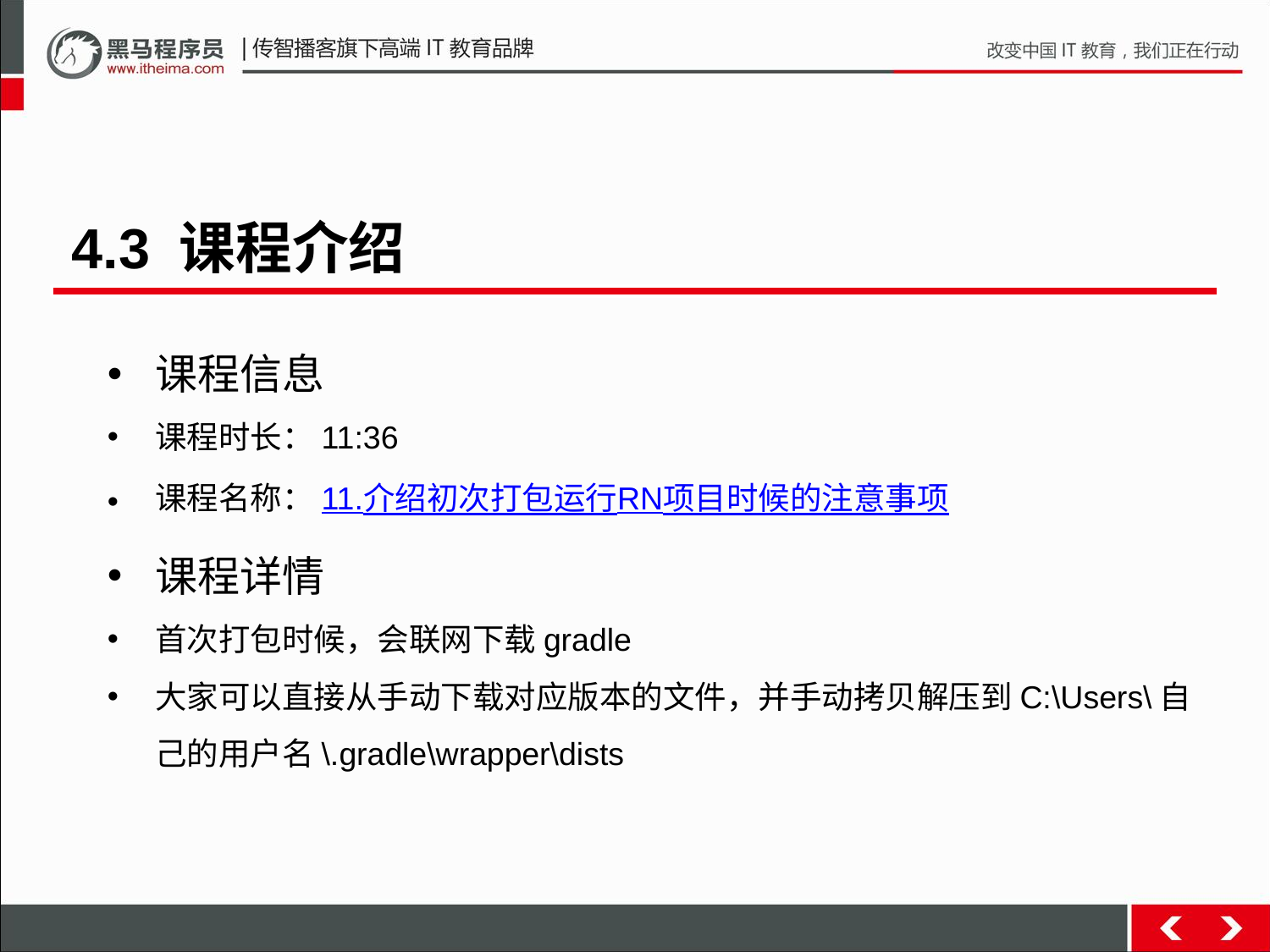

4.3 课程介绍
课程信息
课程时长：11:36
课程名称：11.介绍初次打包运行RN项目时候的注意事项
课程详情
首次打包时候，会联网下载gradle
大家可以直接从手动下载对应版本的文件，并手动拷贝解压到C:\Users\自己的用户名\.gradle\wrapper\dists